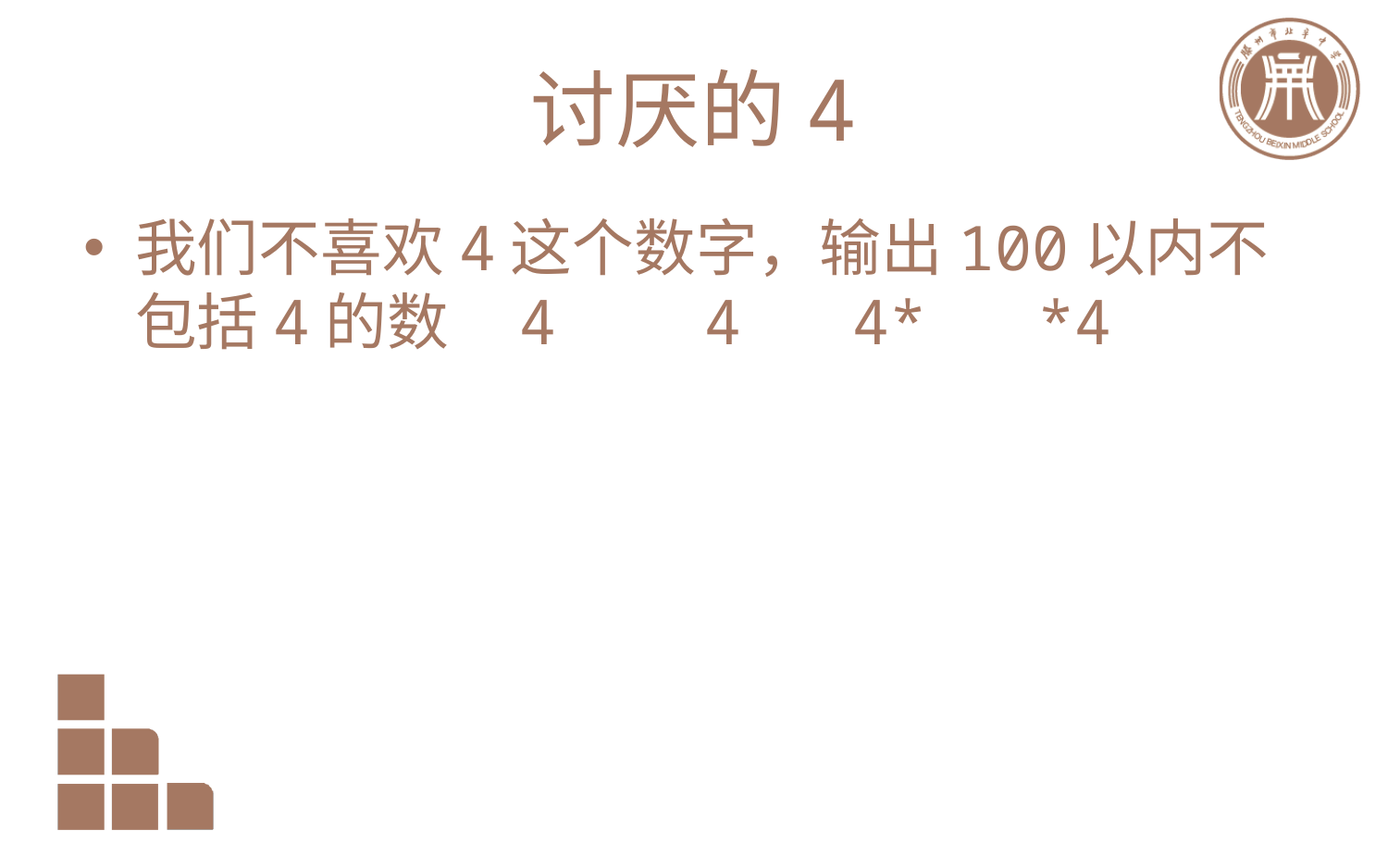

# 讨厌的4
我们不喜欢4这个数字，输出100以内不包括4的数    4    4   4*   *4